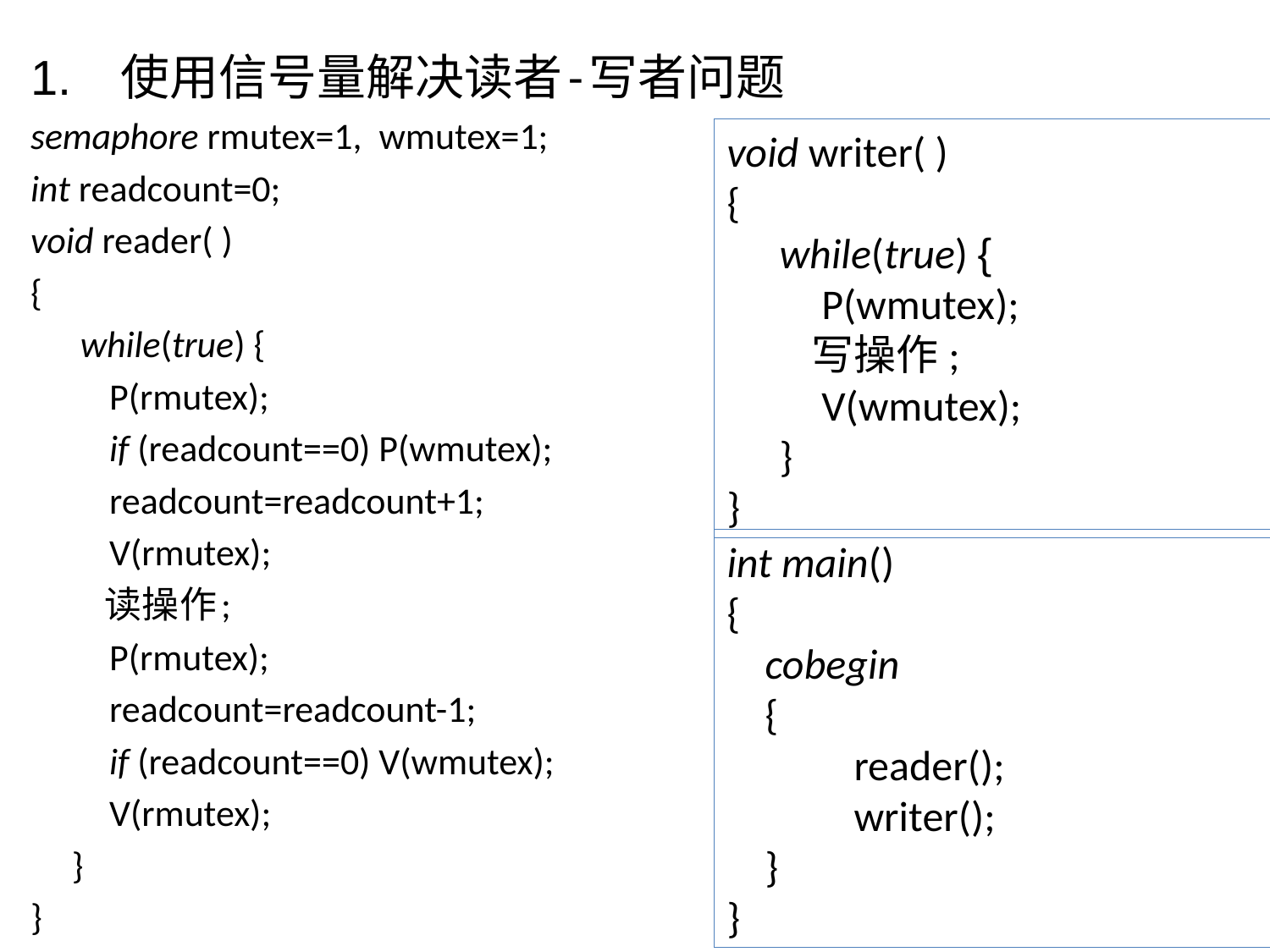

使用信号量解决读者-写者问题
semaphore rmutex=1,  wmutex=1;
int readcount=0;
void reader( )
{
　 while(true) {
　　P(rmutex);
　　if (readcount==0) P(wmutex);
　　readcount=readcount+1;
　　V(rmutex);
　　读操作;
　　P(rmutex);
　　readcount=readcount-1;
　　if (readcount==0) V(wmutex);
　　V(rmutex);
　}
}

void writer( )
{
　while(true) {
　　P(wmutex);
　　写操作;
　　V(wmutex);
　}
}
int main()
{
    cobegin
    {
	reader();
	writer();
    }
}